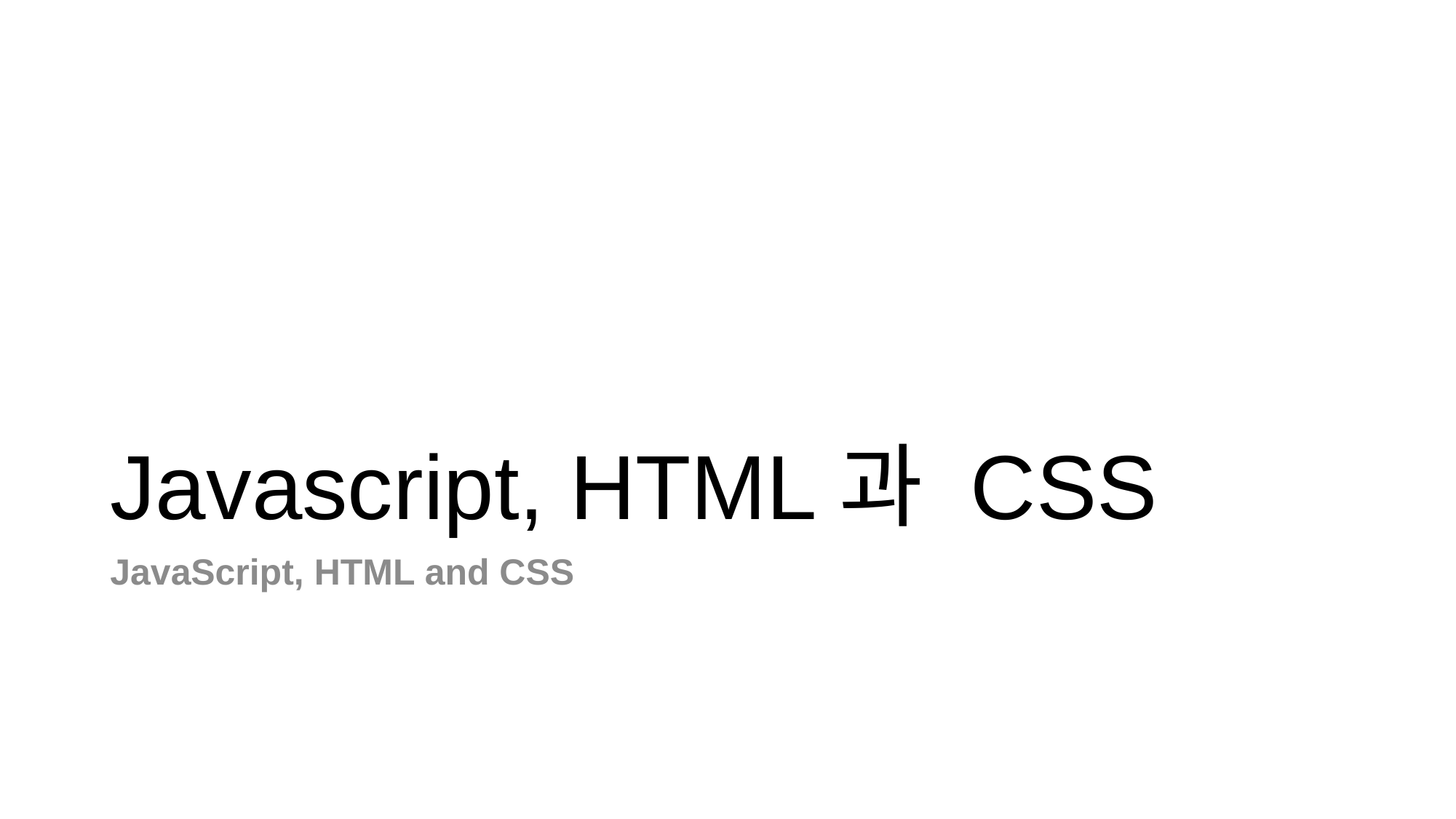

# Javascript, HTML과 CSS
JavaScript, HTML and CSS